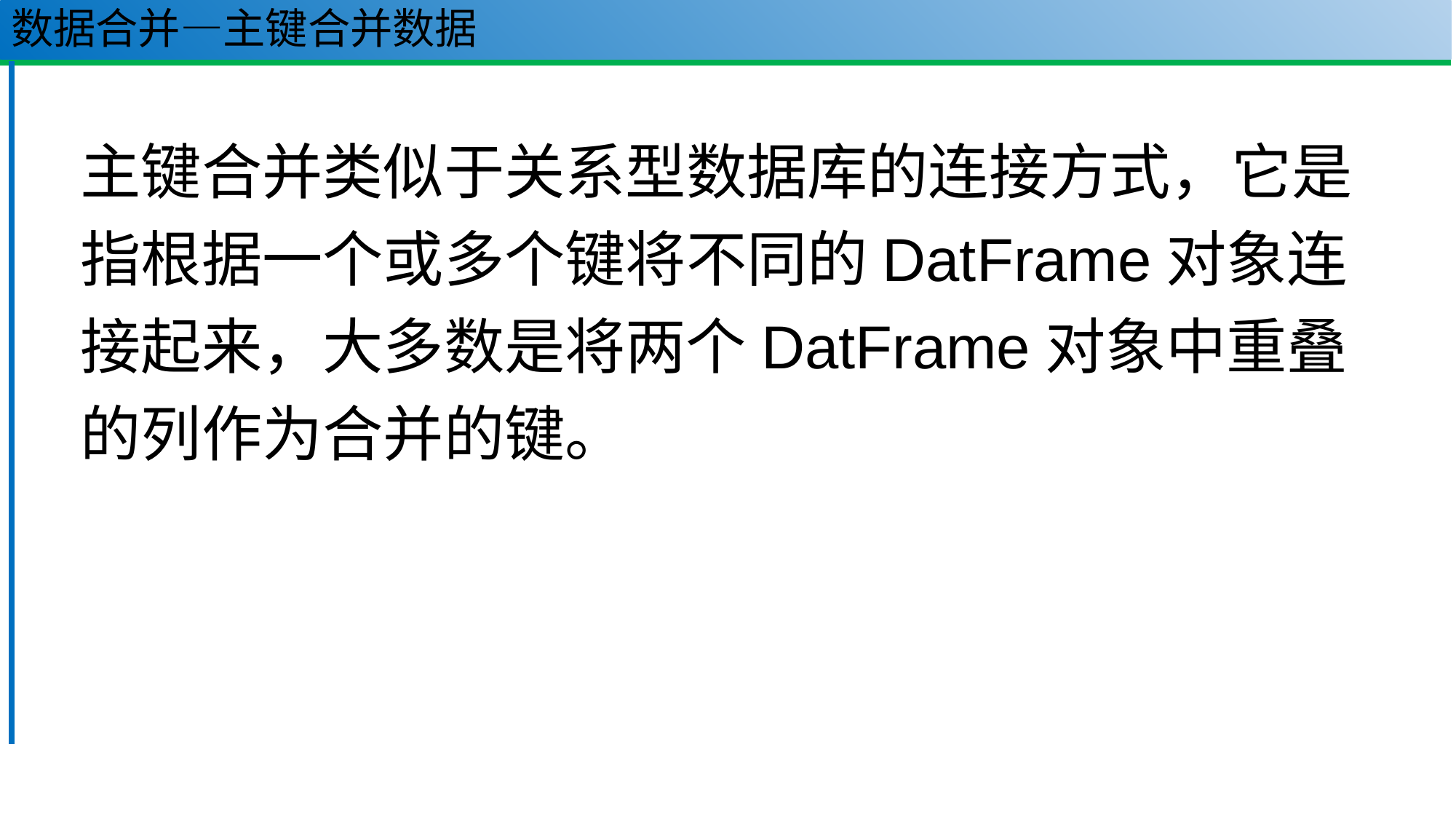

# 数据合并—主键合并数据
主键合并类似于关系型数据库的连接方式，它是指根据一个或多个键将不同的DatFrame对象连接起来，大多数是将两个DatFrame对象中重叠的列作为合并的键。